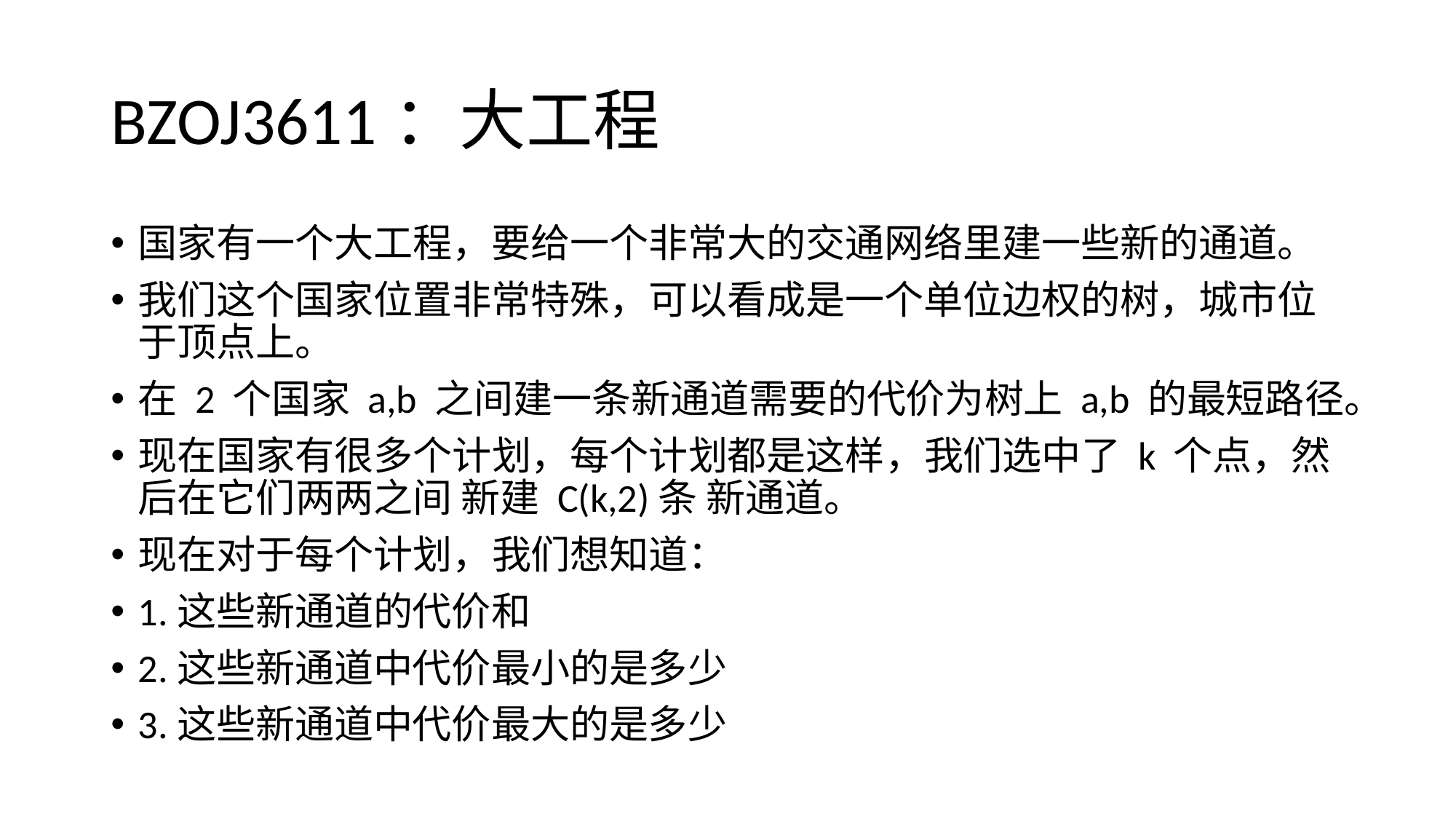

# BZOJ3611：大工程
国家有一个大工程，要给一个非常大的交通网络里建一些新的通道。
我们这个国家位置非常特殊，可以看成是一个单位边权的树，城市位于顶点上。
在 2 个国家 a,b 之间建一条新通道需要的代价为树上 a,b 的最短路径。
现在国家有很多个计划，每个计划都是这样，我们选中了 k 个点，然后在它们两两之间 新建 C(k,2)条 新通道。
现在对于每个计划，我们想知道：
1.这些新通道的代价和
2.这些新通道中代价最小的是多少
3.这些新通道中代价最大的是多少